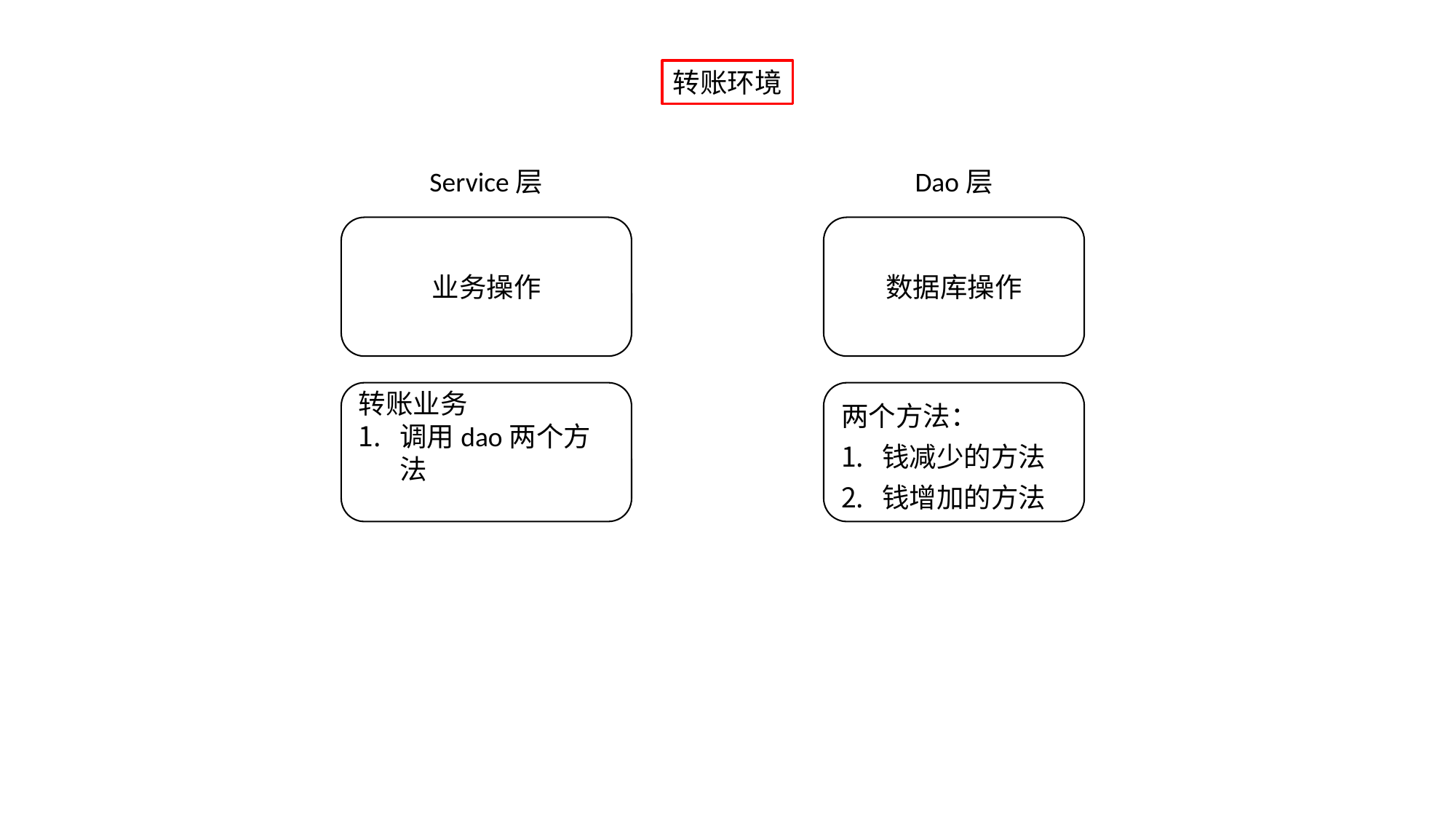

转账环境
Dao层
Service层
数据库操作
业务操作
两个方法：
钱减少的方法
钱增加的方法
转账业务
调用dao两个方法